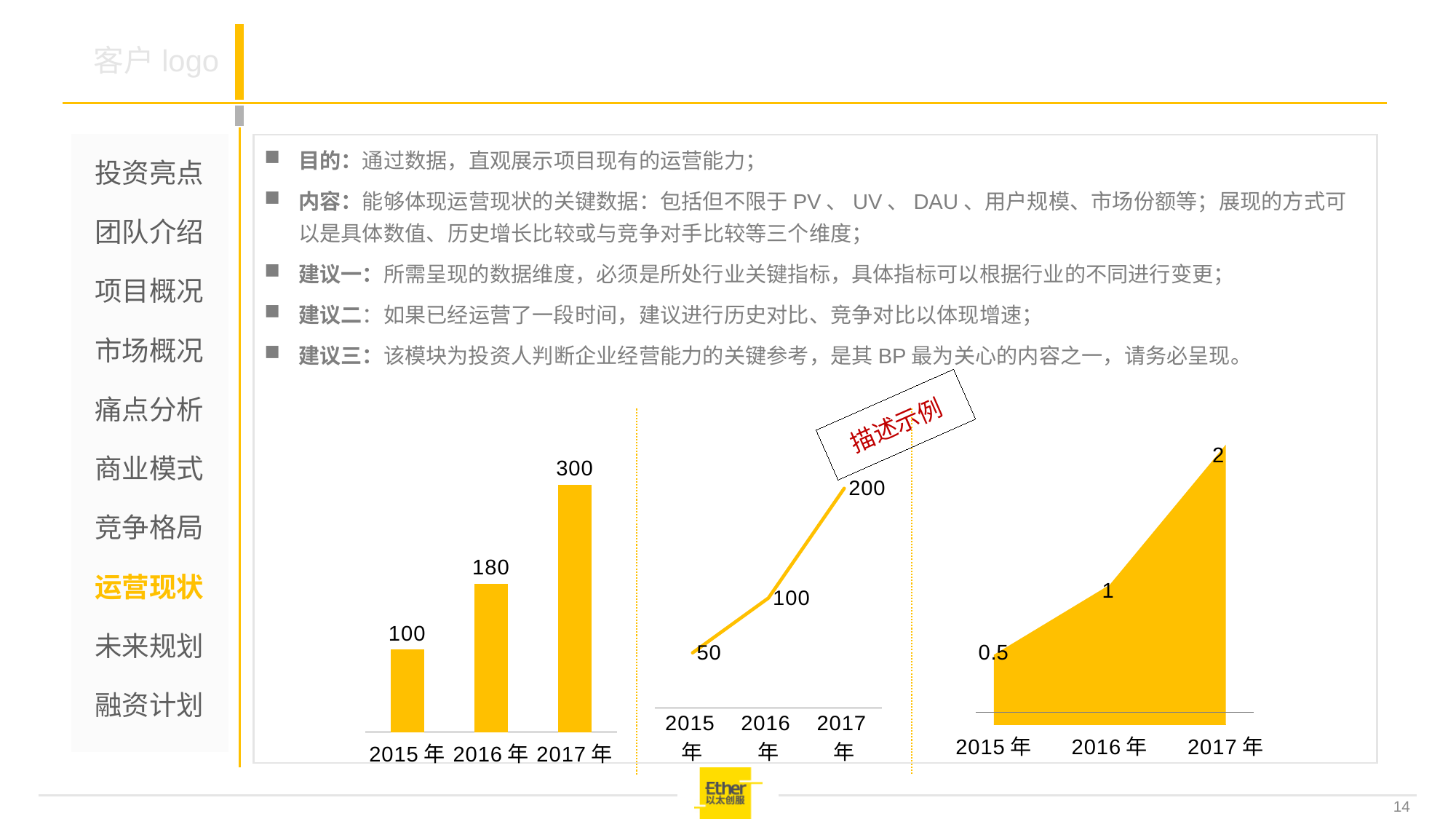

#
目的：通过数据，直观展示项目现有的运营能力；
内容：能够体现运营现状的关键数据：包括但不限于PV、UV、DAU、用户规模、市场份额等；展现的方式可以是具体数值、历史增长比较或与竞争对手比较等三个维度；
建议一：所需呈现的数据维度，必须是所处行业关键指标，具体指标可以根据行业的不同进行变更；
建议二：如果已经运营了一段时间，建议进行历史对比、竞争对比以体现增速；
建议三：该模块为投资人判断企业经营能力的关键参考，是其BP最为关心的内容之一，请务必呈现。
投资亮点
团队介绍
项目概况
市场概况
痛点分析
商业模式
竞争格局
运营现状
未来规划
融资计划

### Chart

| Category | 系列 1 |
|---|---|
| 2015年 | 0.5 |
| 2016年 | 1.0 |
| 2017年 | 2.0 |
描述示例

### Chart

| Category | 在线交易额 |
|---|---|
| 2015年 | 50.0 |
| 2016年 | 100.0 |
| 2017年 | 200.0 |

### Chart

| Category | 合计划 |
|---|---|
| 2015年 | 100.0 |
| 2016年 | 180.0 |
| 2017年 | 300.0 |
14